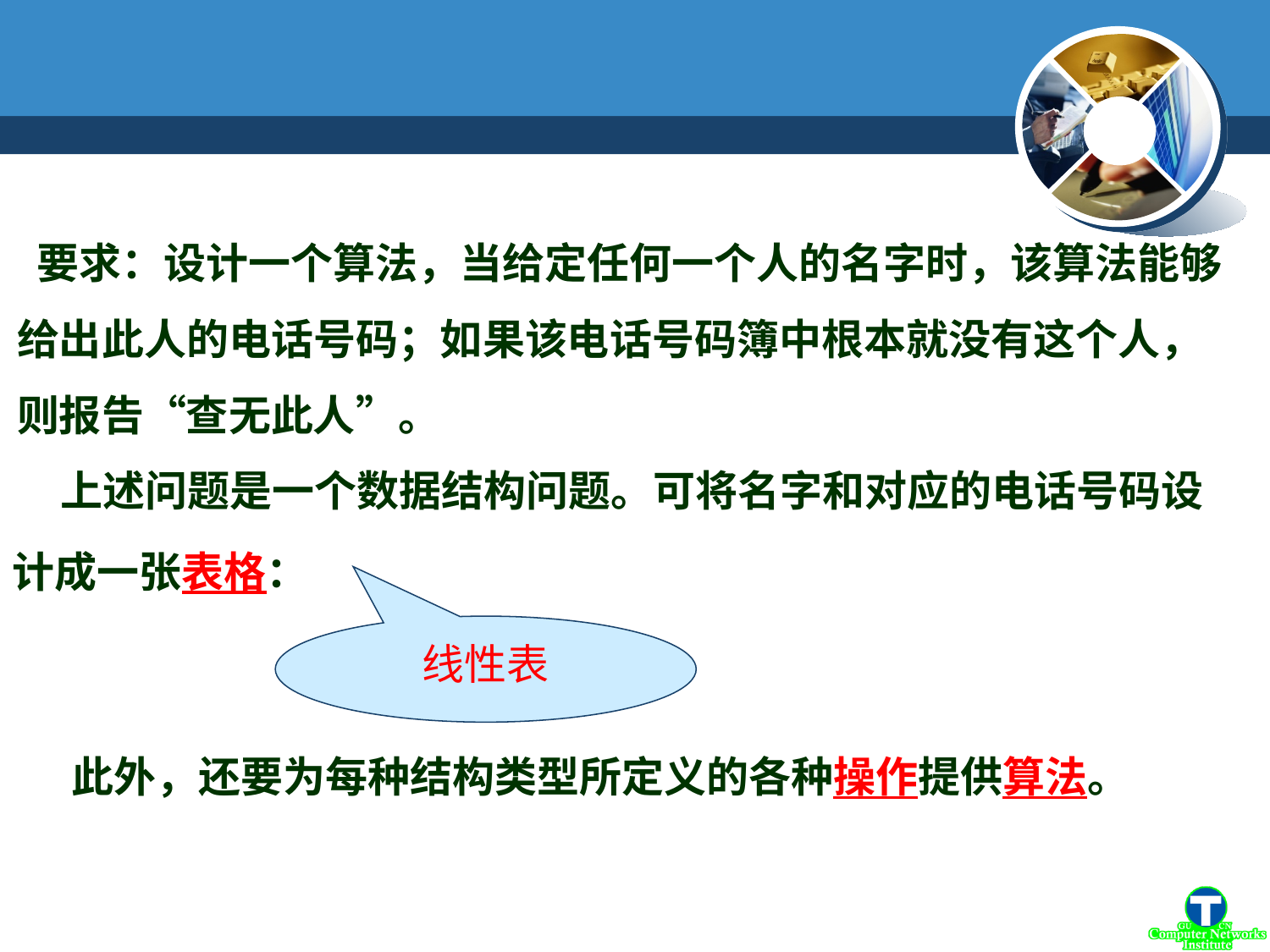

要求：设计一个算法，当给定任何一个人的名字时，该算法能够给出此人的电话号码；如果该电话号码簿中根本就没有这个人，则报告“查无此人”。
    上述问题是一个数据结构问题。可将名字和对应的电话号码设计成一张表格：
线性表

    此外，还要为每种结构类型所定义的各种操作提供算法。